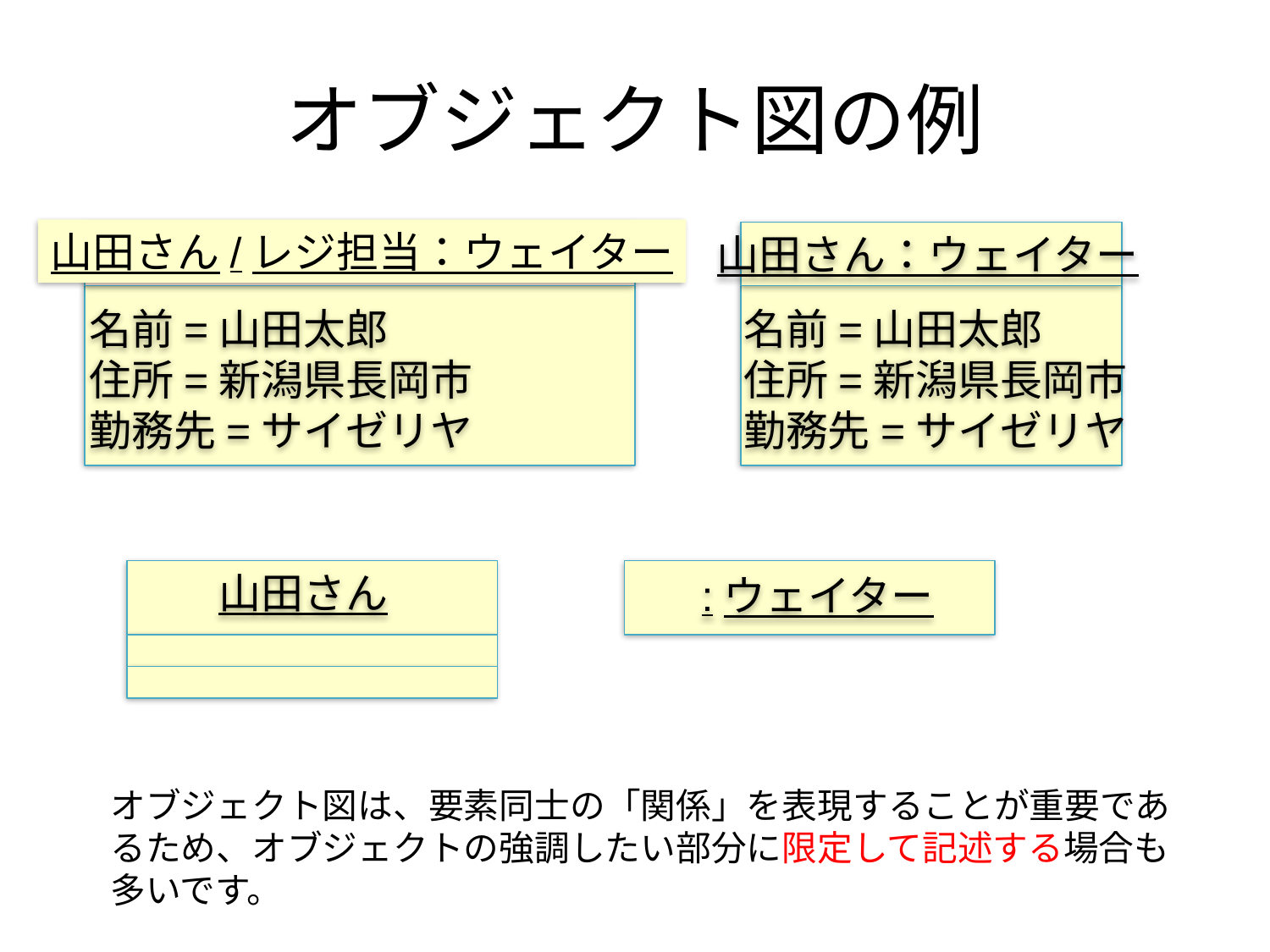

# オブジェクト図の例
山田さん/レジ担当：ウェイター

山田さん：ウェイター

名前=山田太郎
住所=新潟県長岡市
勤務先=サイゼリヤ
名前=山田太郎
住所=新潟県長岡市
勤務先=サイゼリヤ

山田さん

:ウェイター

オブジェクト図は、要素同士の「関係」を表現することが重要であるため、オブジェクトの強調したい部分に限定して記述する場合も多いです。